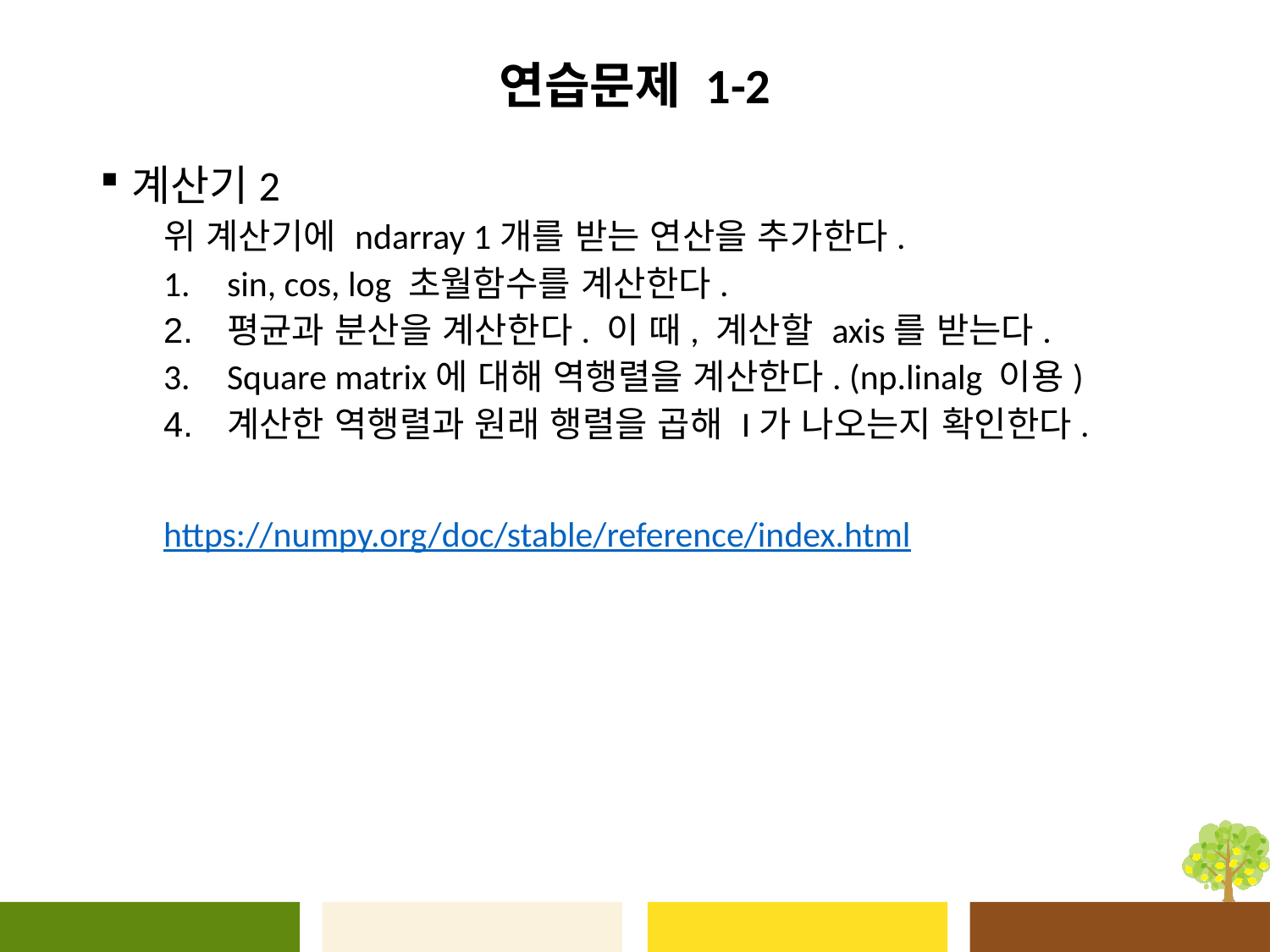

# 연습문제 1-2
계산기2
위 계산기에 ndarray 1개를 받는 연산을 추가한다.
sin, cos, log 초월함수를 계산한다.
평균과 분산을 계산한다. 이 때, 계산할 axis를 받는다.
Square matrix에 대해 역행렬을 계산한다. (np.linalg 이용)
계산한 역행렬과 원래 행렬을 곱해 I가 나오는지 확인한다.

https://numpy.org/doc/stable/reference/index.html